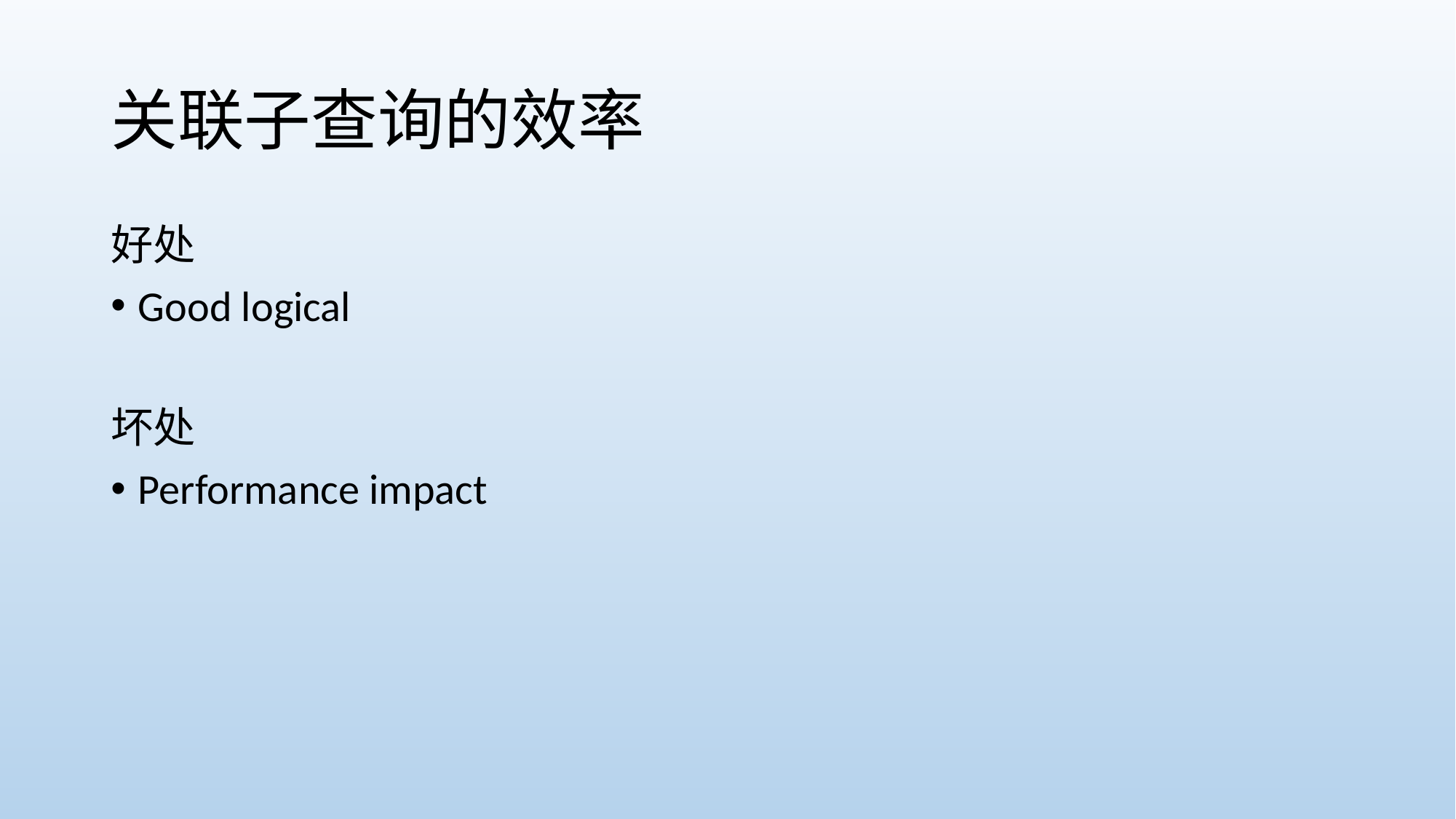

# 关联子查询的效率
好处
Good logical

坏处
Performance impact